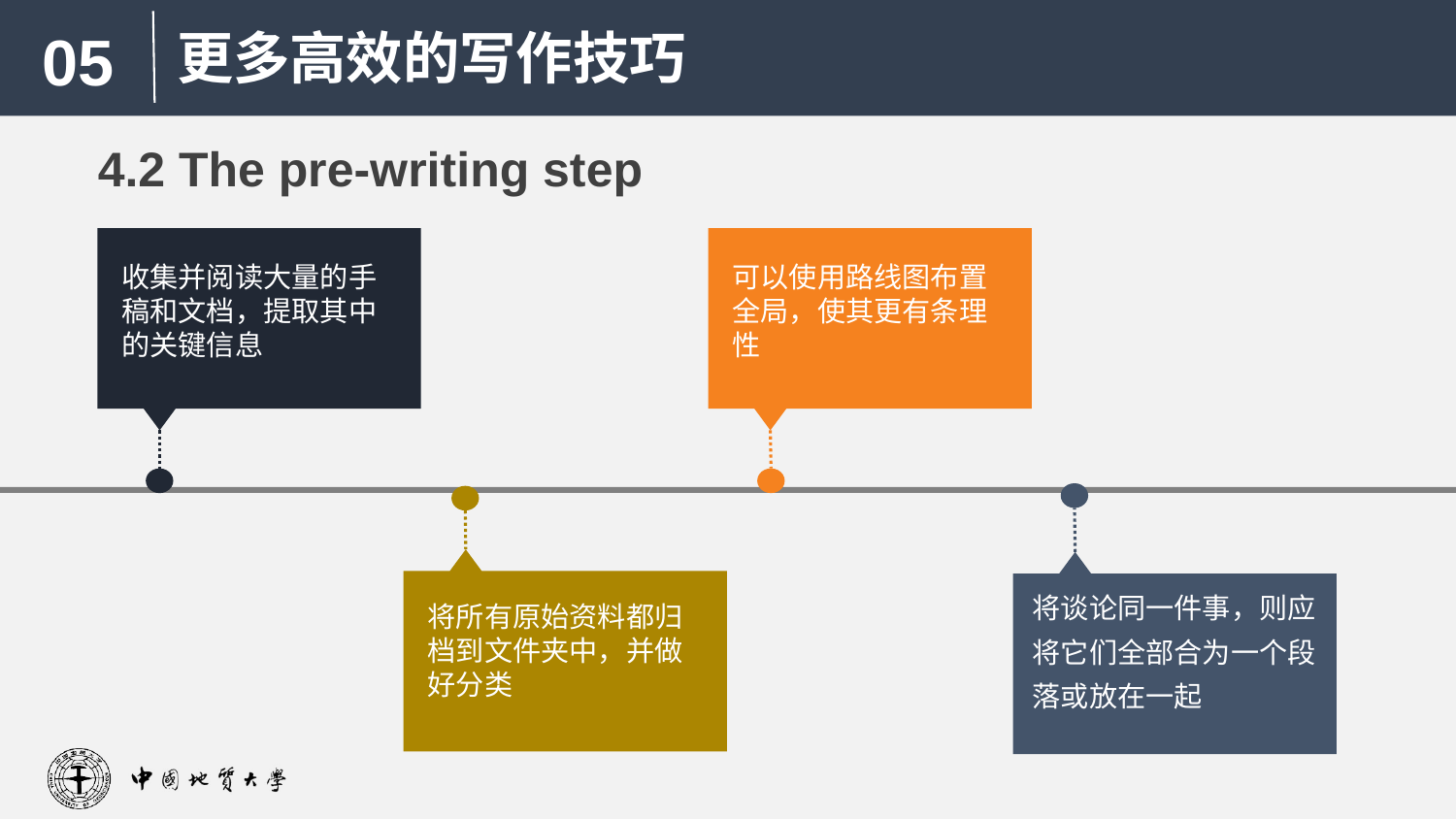

更多高效的写作技巧
05
4.2 The pre-writing step

收集并阅读大量的手稿和文档，提取其中的关键信息
可以使用路线图布置全局，使其更有条理性

将谈论同一件事，则应将它们全部合为一个段落或放在一起

将所有原始资料都归档到文件夹中，并做好分类
22